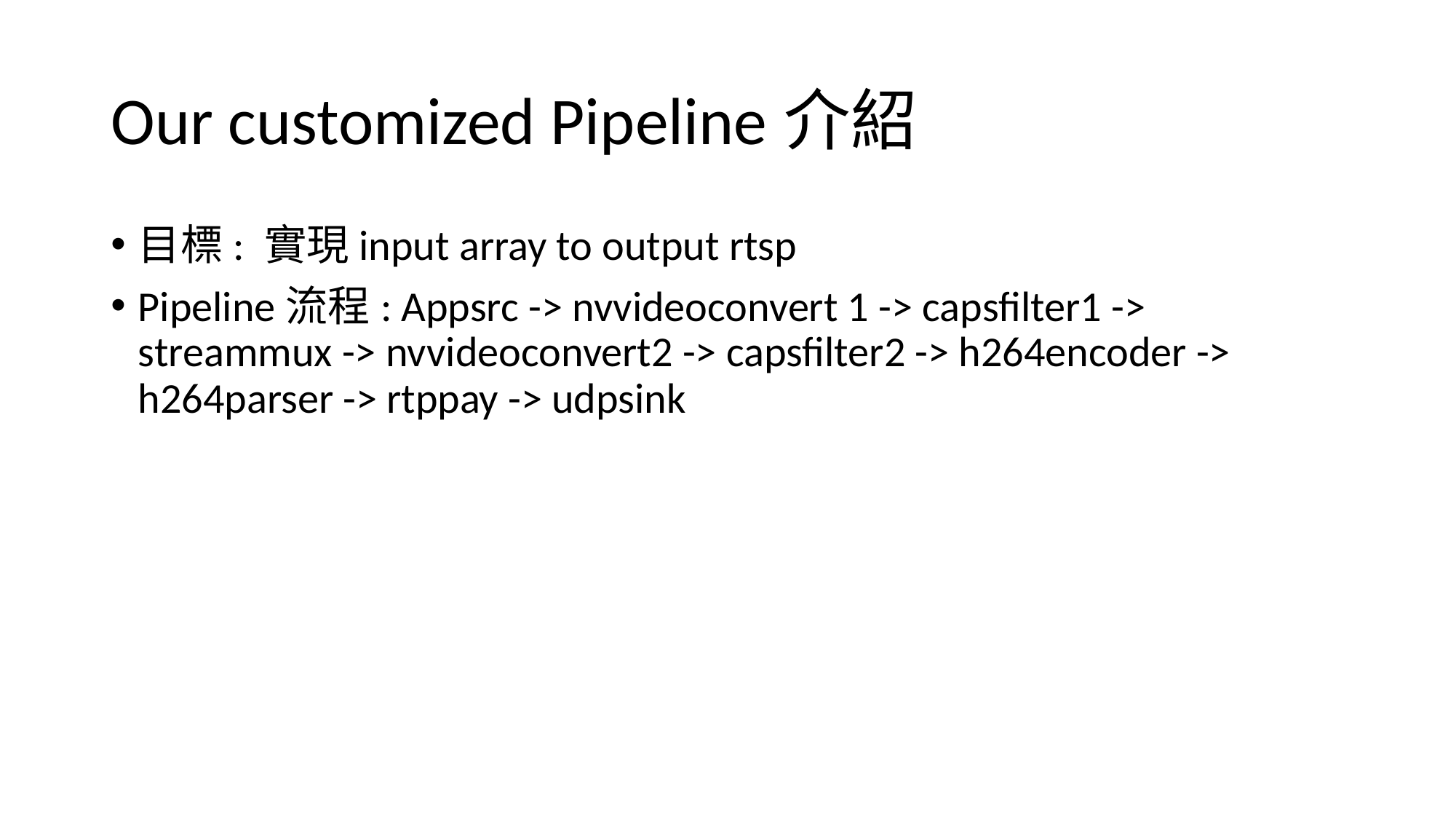

# Our customized Pipeline介紹
目標: 實現input array to output rtsp
Pipeline流程: Appsrc -> nvvideoconvert 1 -> capsfilter1 -> streammux -> nvvideoconvert2 -> capsfilter2 -> h264encoder -> h264parser -> rtppay -> udpsink